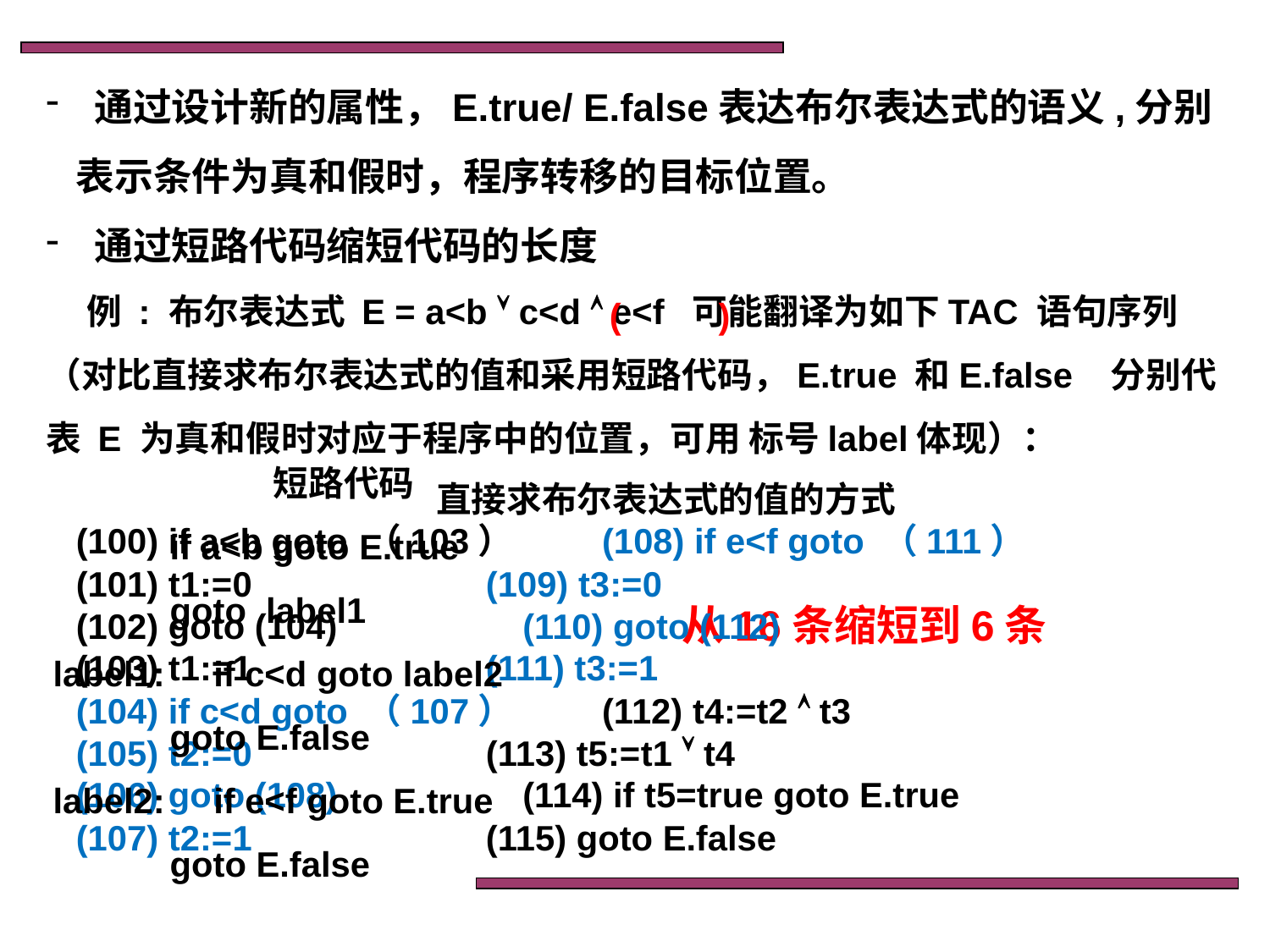

通过设计新的属性，E.true/ E.false表达布尔表达式的语义,分别表示条件为真和假时，程序转移的目标位置。
 通过短路代码缩短代码的长度
    例 : 布尔表达式 E = a<b ∨ c<d ∧ e<f  可能翻译为如下TAC 语句序列（对比直接求布尔表达式的值和采用短路代码，E.true 和E.false   分别代表 E 为真和假时对应于程序中的位置，可用 标号label体现）：
(          )
短路代码
              if a<b goto E.true
              goto  label1
  label1:     if c<d goto label2
              goto E.false
  label2:     if e<f goto E.true
              goto E.false
直接求布尔表达式的值的方式
(100) if a<b goto （103）          (108) if e<f goto （111）
(101) t1:=0                        (109) t3:=0
(102) goto (104)                   (110) goto (112)
(103) t1:=1                        (111) t3:=1
(104) if c<d goto （107）          (112) t4:=t2 ∧ t3
(105) t2:=0                        (113) t5:=t1 ∨ t4
(106) goto (108)                   (114) if t5=true goto E.true
(107) t2:=1                        (115) goto E.false
从16条缩短到6条
43